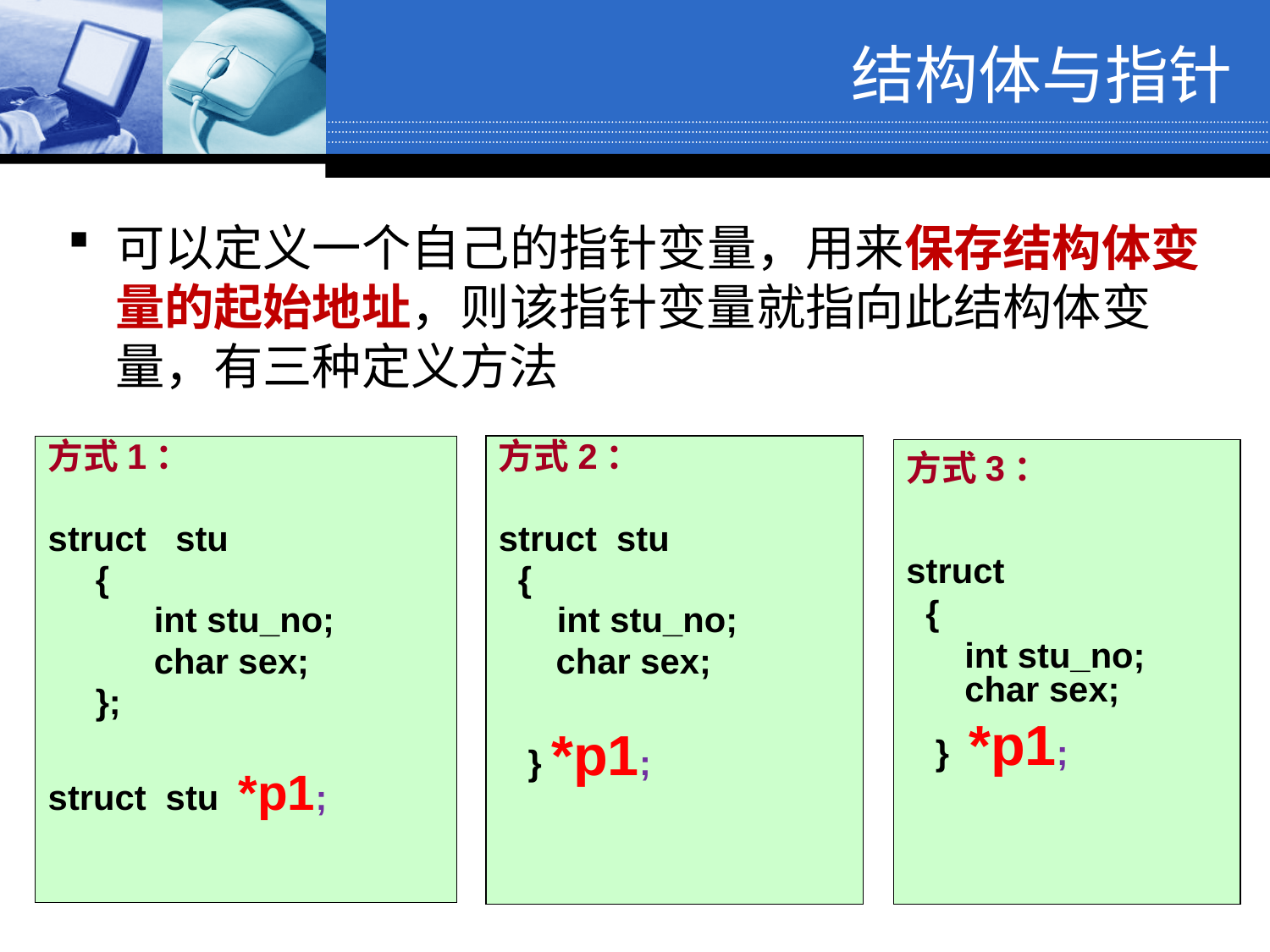

# 结构体与指针
可以定义一个自己的指针变量，用来保存结构体变量的起始地址，则该指针变量就指向此结构体变量，有三种定义方法

方式1：

struct   stu
	{
	      int stu_no;
	      char sex;
	};

struct  stu  *p1;

方式2：

struct  stu
  {
      int stu_no;
	 char sex;

   } *p1;

方式3：

struct
  {
      int stu_no;
      char sex;
   }  *p1;